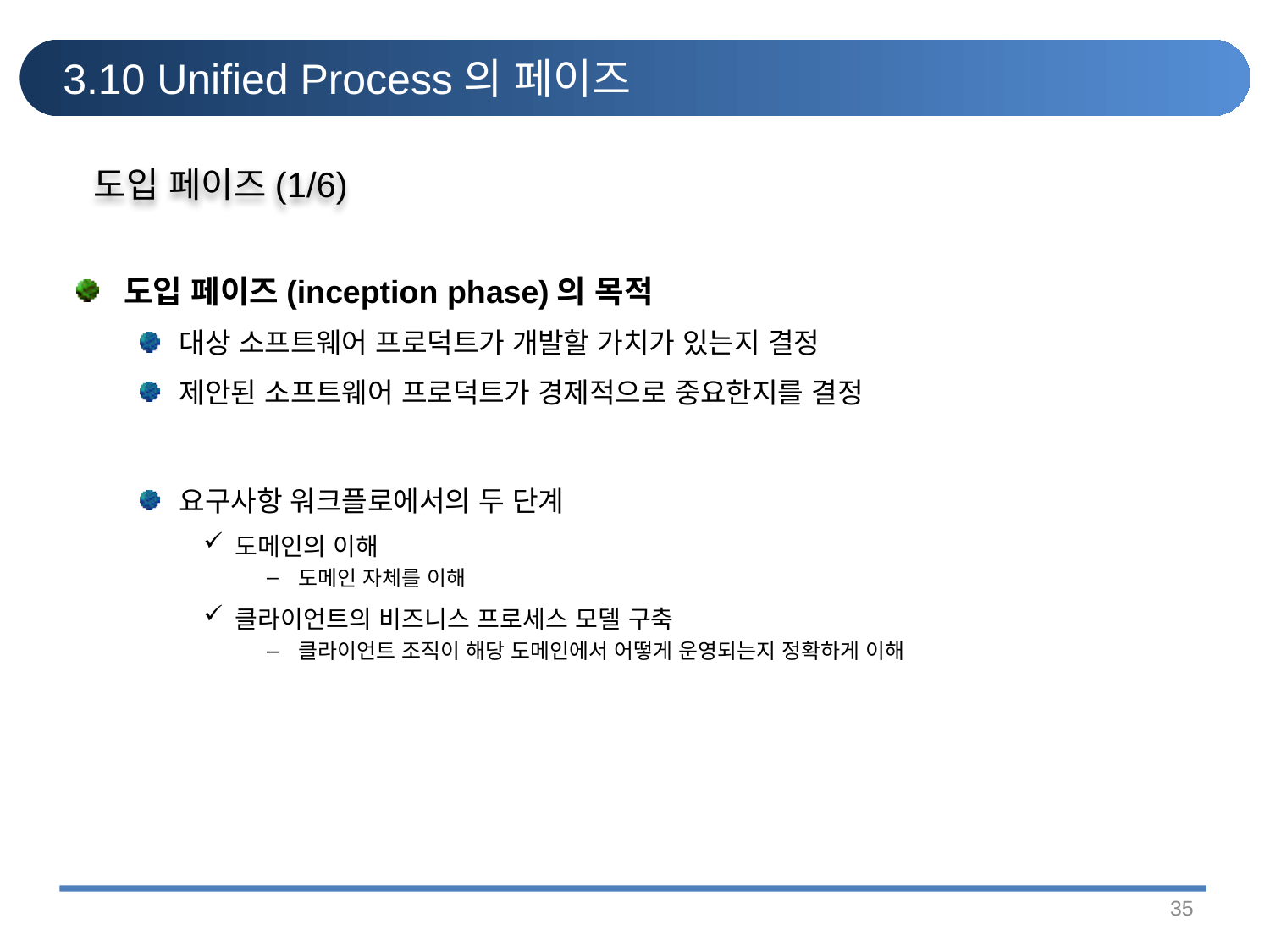

# 3.10 Unified Process의 페이즈
도입 페이즈(1/6)
도입 페이즈(inception phase)의 목적
대상 소프트웨어 프로덕트가 개발할 가치가 있는지 결정
제안된 소프트웨어 프로덕트가 경제적으로 중요한지를 결정

요구사항 워크플로에서의 두 단계
도메인의 이해
도메인 자체를 이해
클라이언트의 비즈니스 프로세스 모델 구축
클라이언트 조직이 해당 도메인에서 어떻게 운영되는지 정확하게 이해
35